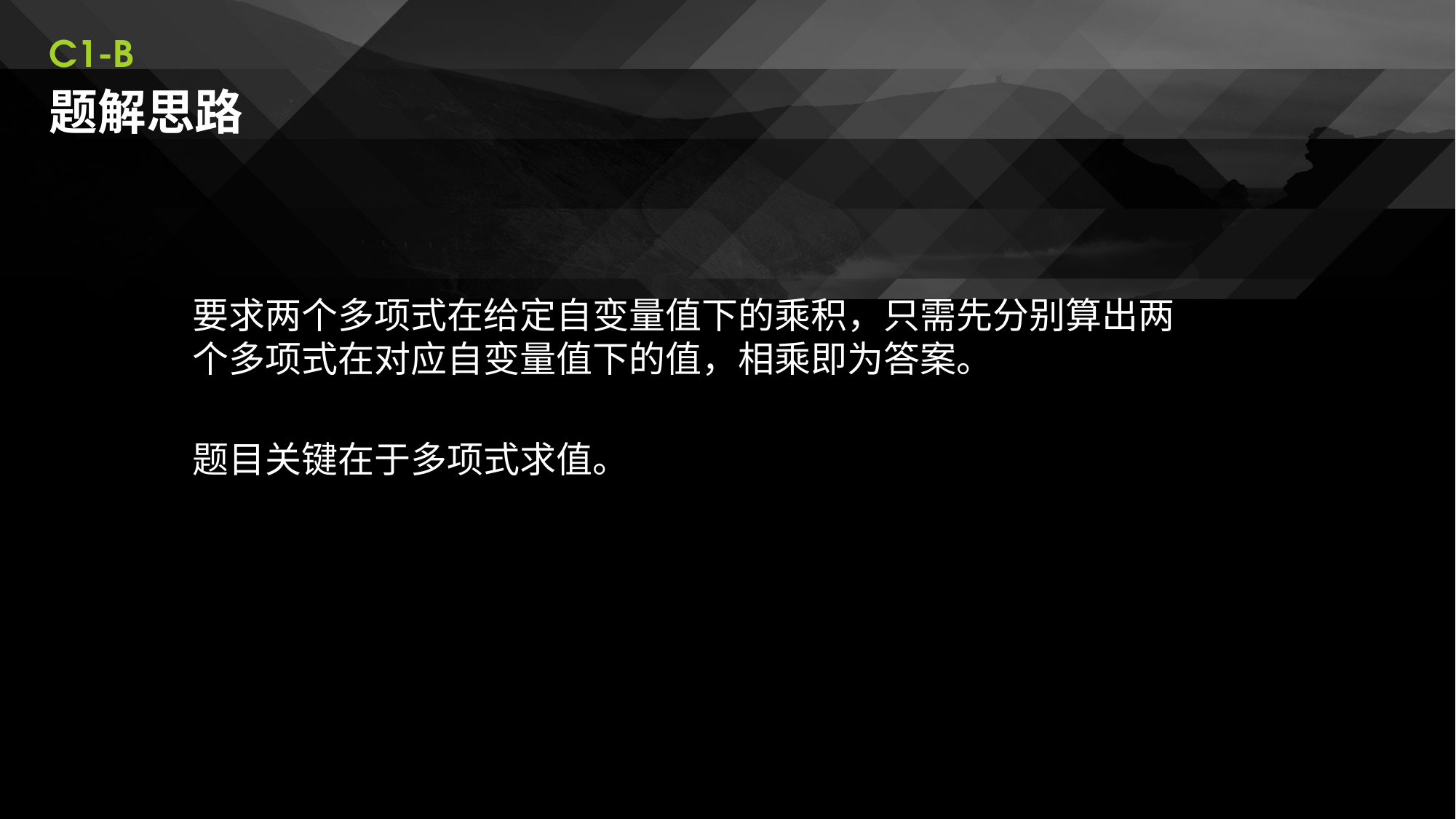

C1-B

题解思路
要求两个多项式在给定自变量值下的乘积，只需先分别算出两个多项式在对应自变量值下的值，相乘即为答案。
题目关键在于多项式求值。